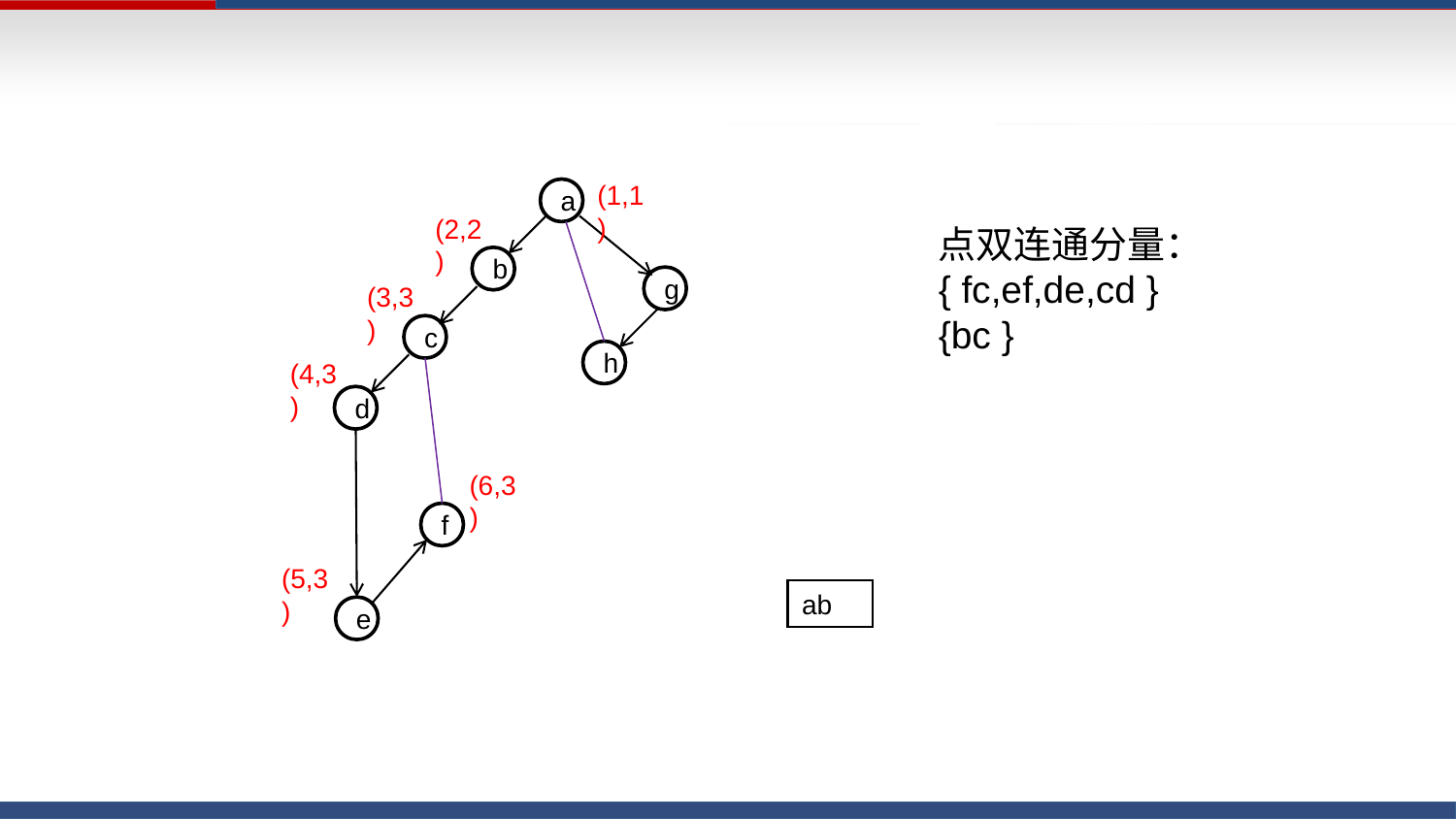

(1,1)
a
(2,2)
点双连通分量：
{ fc,ef,de,cd }
{bc }

b
g
(3,3)
c
h
(4,3)
d
(6,3)
f
(5,3)
ab
e